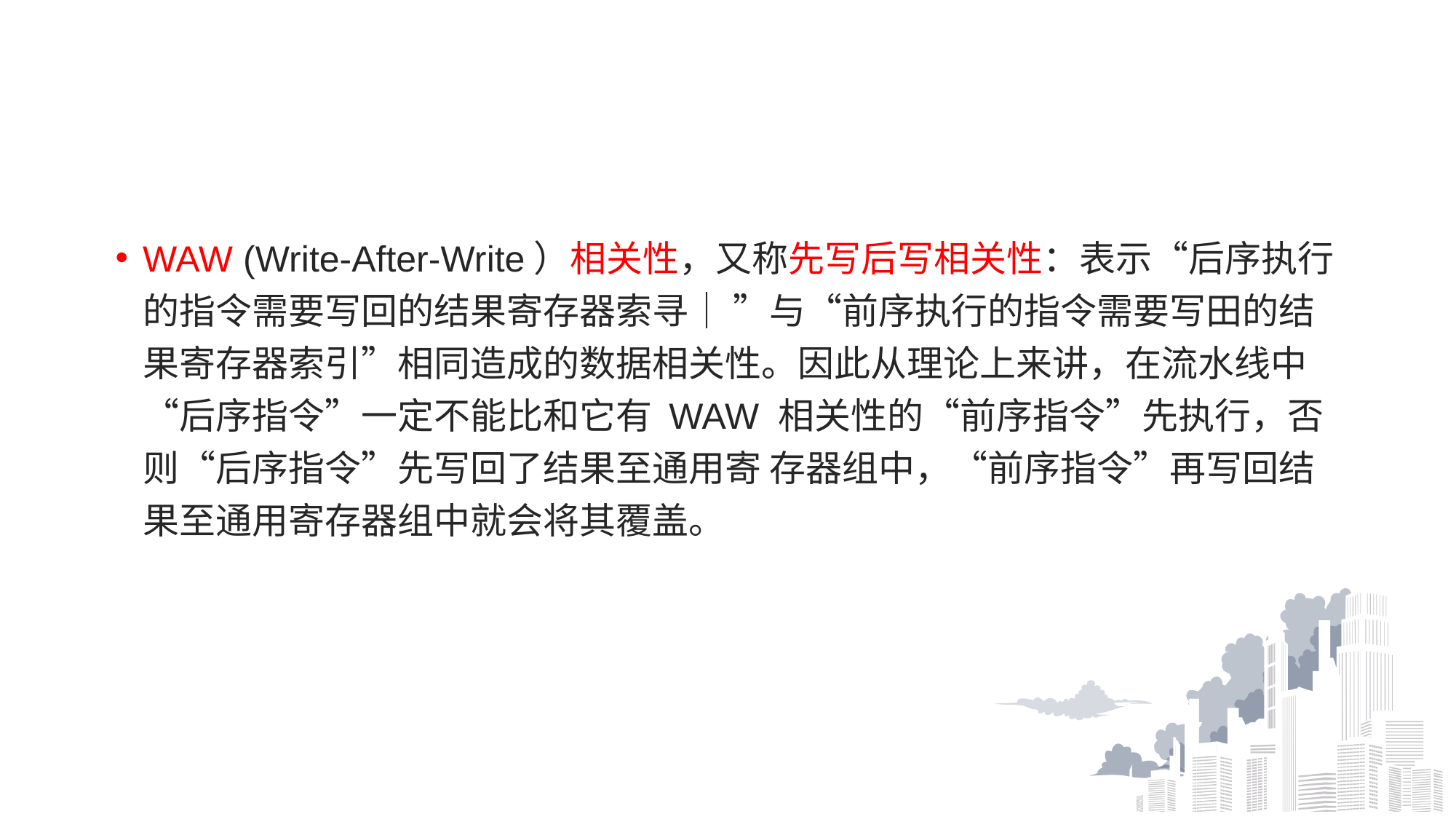

WAW (Write-After-Write）相关性，又称先写后写相关性：表示“后序执行的指令需要写回的结果寄存器索寻｜ ”与“前序执行的指令需要写田的结果寄存器索引”相同造成的数据相关性。因此从理论上来讲，在流水线中“后序指令”一定不能比和它有 WAW 相关性的“前序指令”先执行，否则“后序指令”先写回了结果至通用寄 存器组中，“前序指令”再写回结果至通用寄存器组中就会将其覆盖。